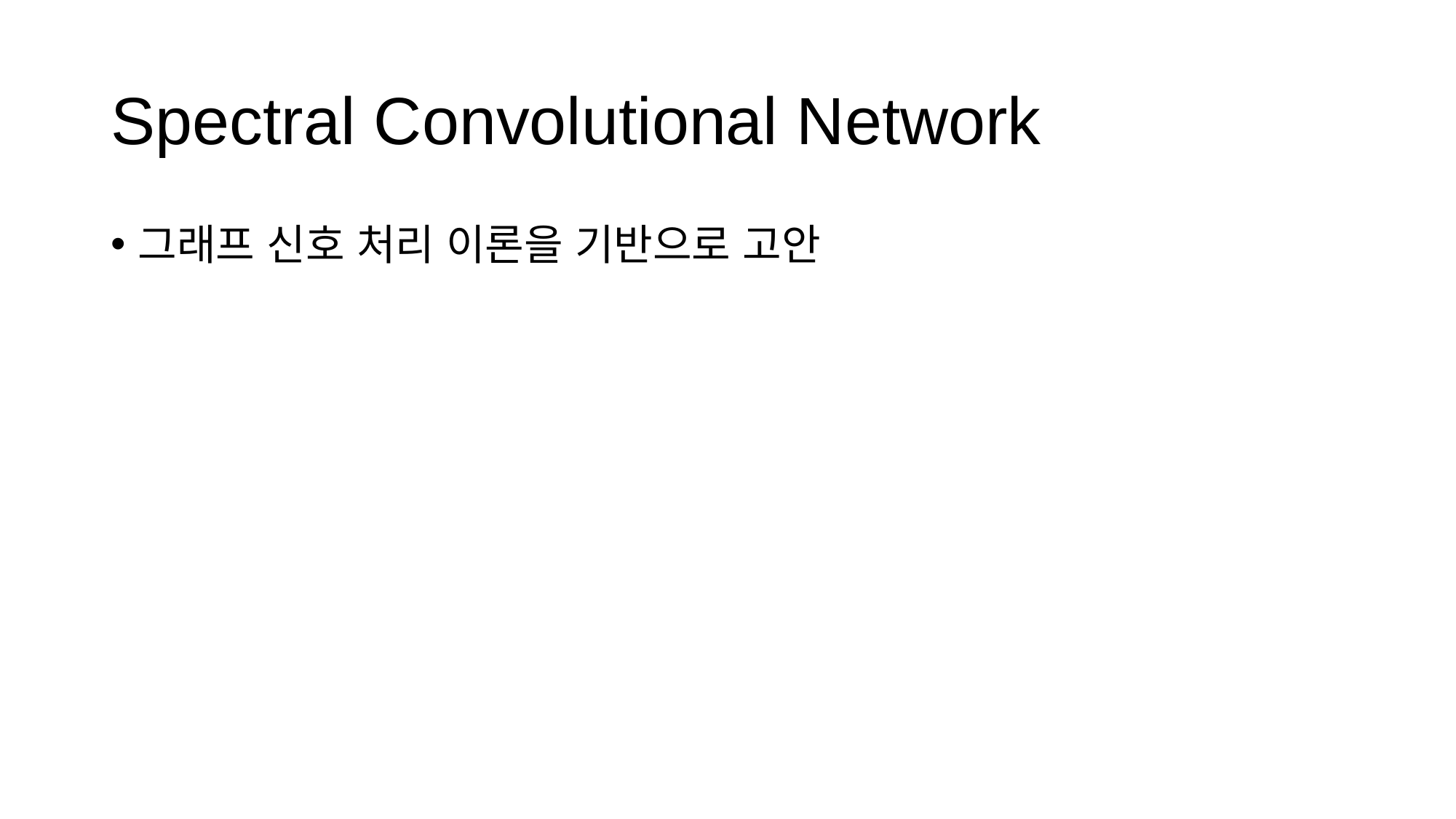

# Spectral Convolutional Network
그래프 신호 처리 이론을 기반으로 고안